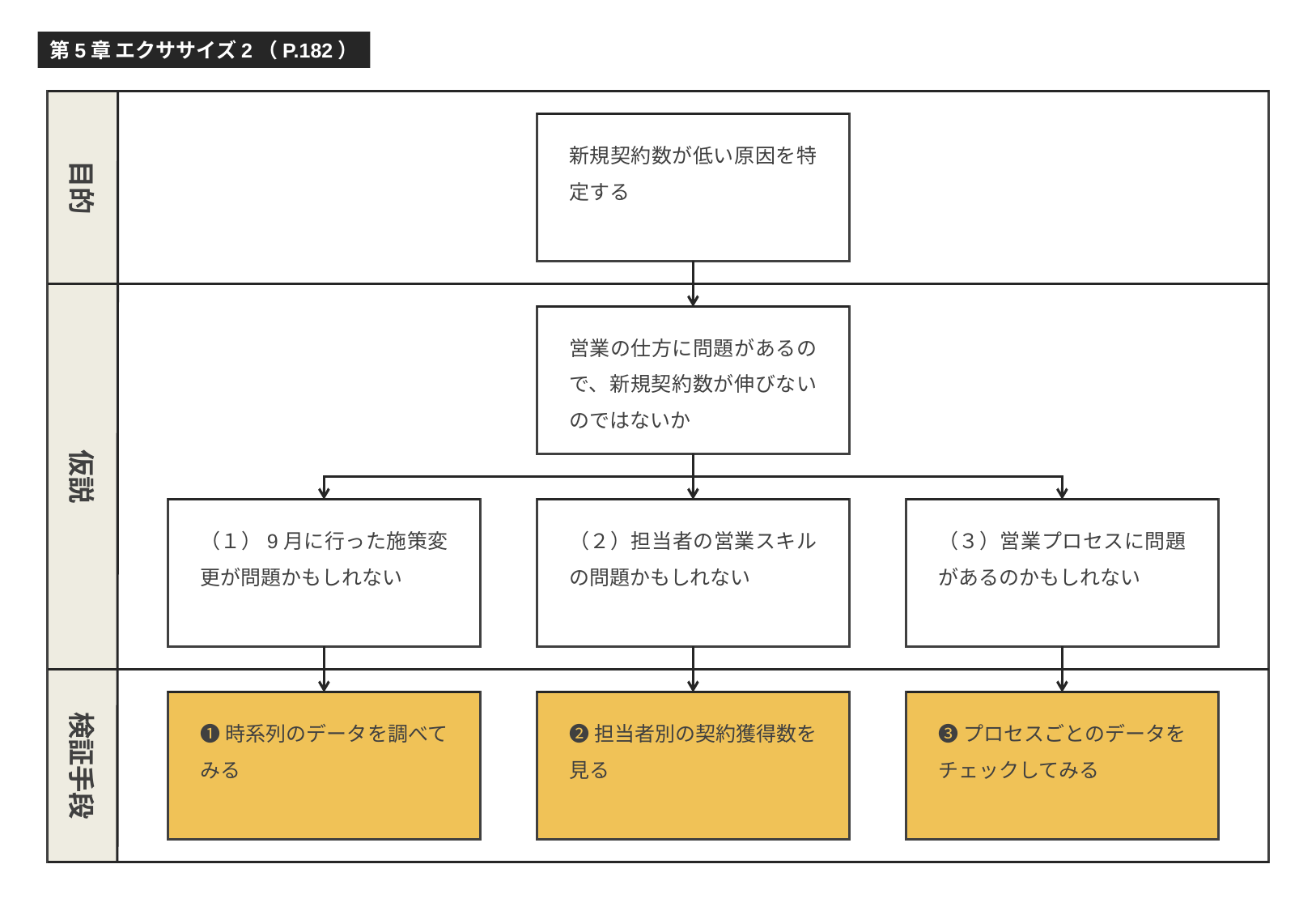

第5章 エクササイズ2（P.182）

目的

新規契約数が低い原因を特定する
仮説

営業の仕方に問題があるので、新規契約数が伸びないのではないか

（１）9月に行った施策変更が問題かもしれない

（２）担当者の営業スキルの問題かもしれない

（３）営業プロセスに問題があるのかもしれない
検証手段

❶時系列のデータを調べてみる

❷担当者別の契約獲得数を見る

❸プロセスごとのデータをチェックしてみる